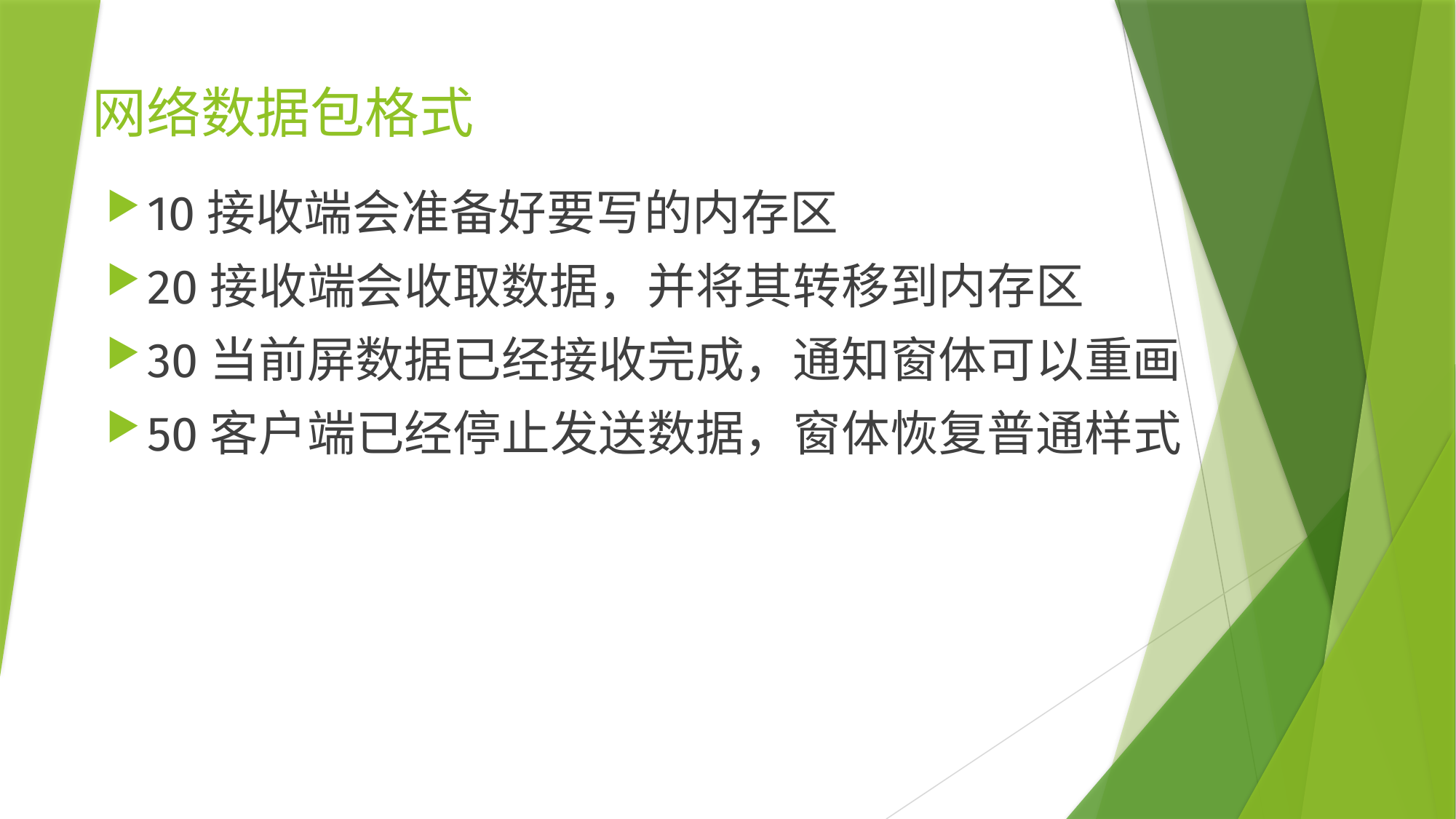

网络数据包格式
10接收端会准备好要写的内存区
20接收端会收取数据，并将其转移到内存区
30当前屏数据已经接收完成，通知窗体可以重画
50客户端已经停止发送数据，窗体恢复普通样式